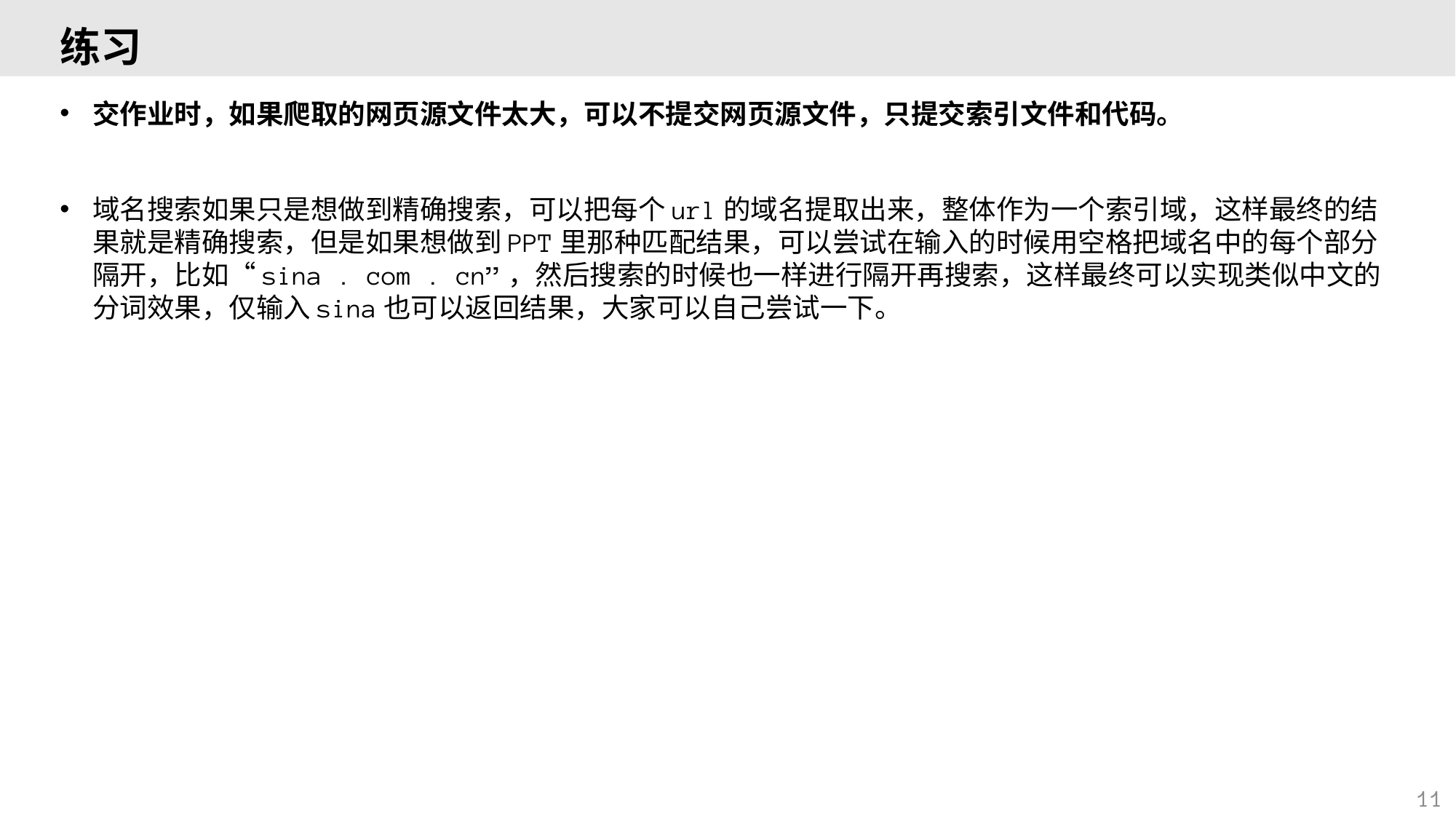

# 练习
交作业时，如果爬取的网页源文件太大，可以不提交网页源文件，只提交索引文件和代码。

域名搜索如果只是想做到精确搜索，可以把每个url的域名提取出来，整体作为一个索引域，这样最终的结果就是精确搜索，但是如果想做到PPT里那种匹配结果，可以尝试在输入的时候用空格把域名中的每个部分隔开，比如“sina . com . cn”，然后搜索的时候也一样进行隔开再搜索，这样最终可以实现类似中文的分词效果，仅输入sina也可以返回结果，大家可以自己尝试一下。
11